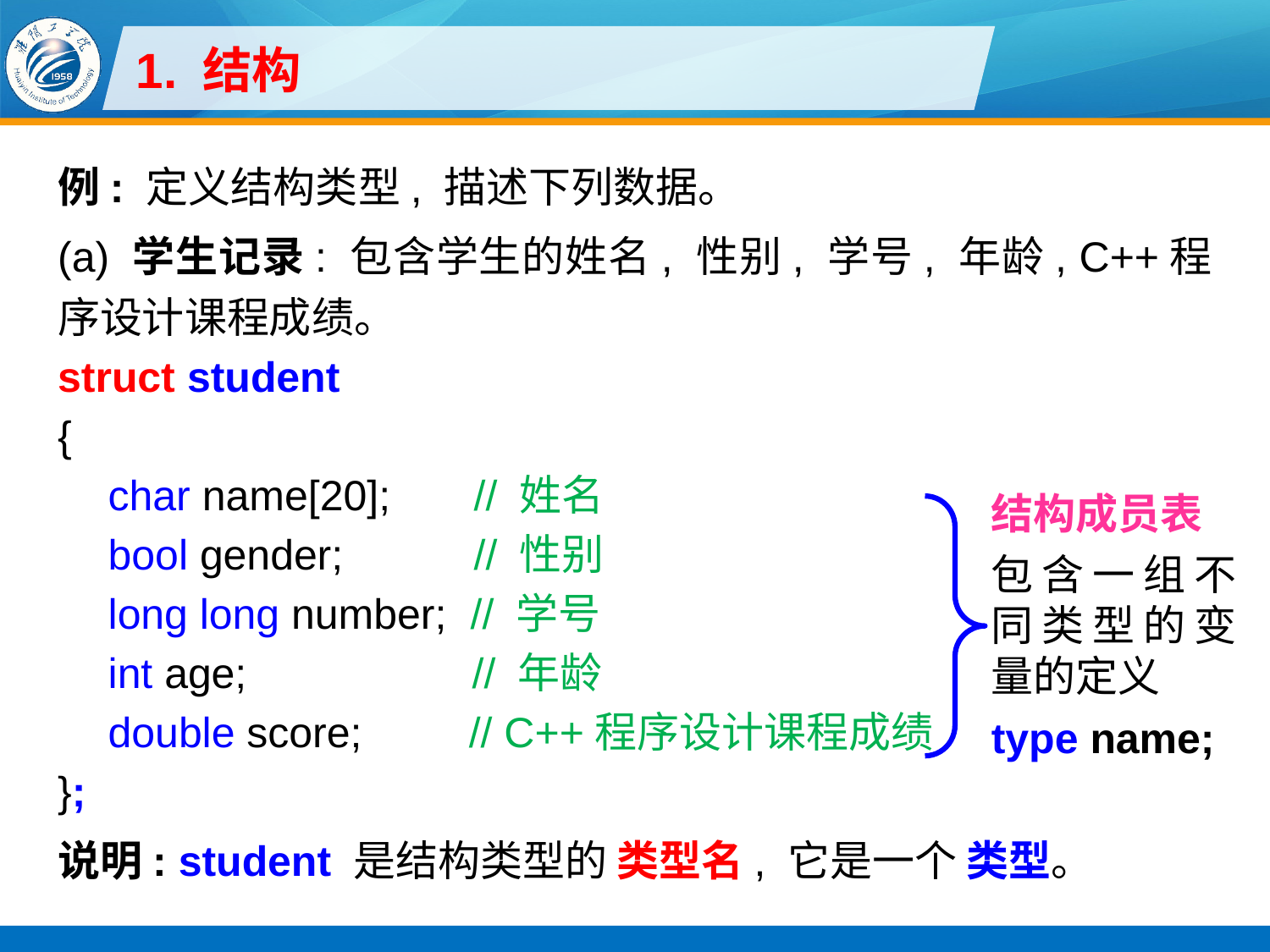

# 1. 结构
例: 定义结构类型, 描述下列数据。
(a) 学生记录: 包含学生的姓名, 性别, 学号, 年龄, C++程序设计课程成绩。
struct student
{
char name[20];       // 姓名
bool gender;           // 性别
long long number;  // 学号
int age;                   // 年龄
double score;         // C++程序设计课程成绩
};
说明: student 是结构类型的 类型名, 它是一个 类型。
结构成员表
包含一组不同类型的变量的定义
type name;